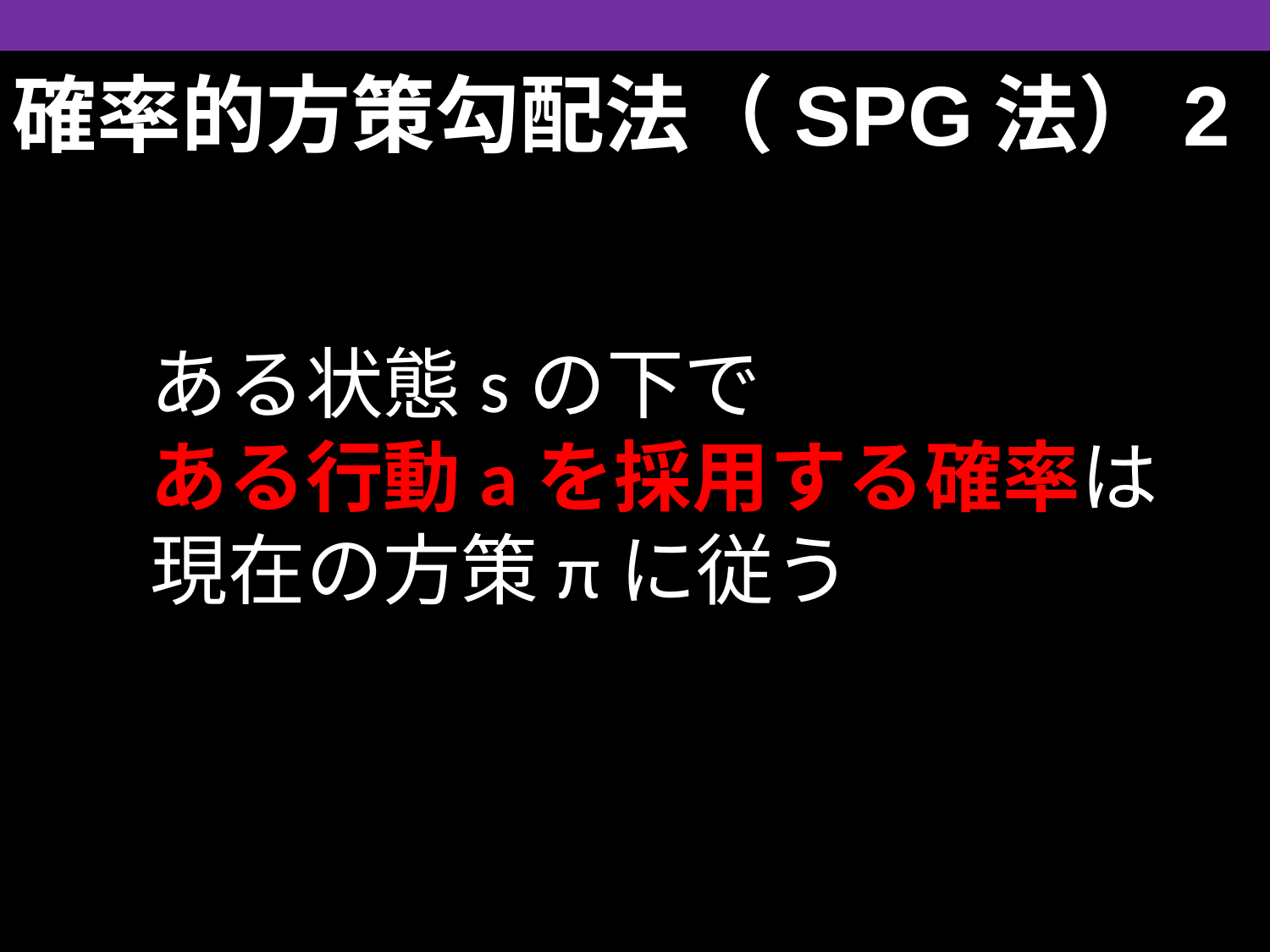

確率的方策勾配法（SPG法）2
ある状態sの下で
ある行動aを採用する確率は
現在の方策πに従う